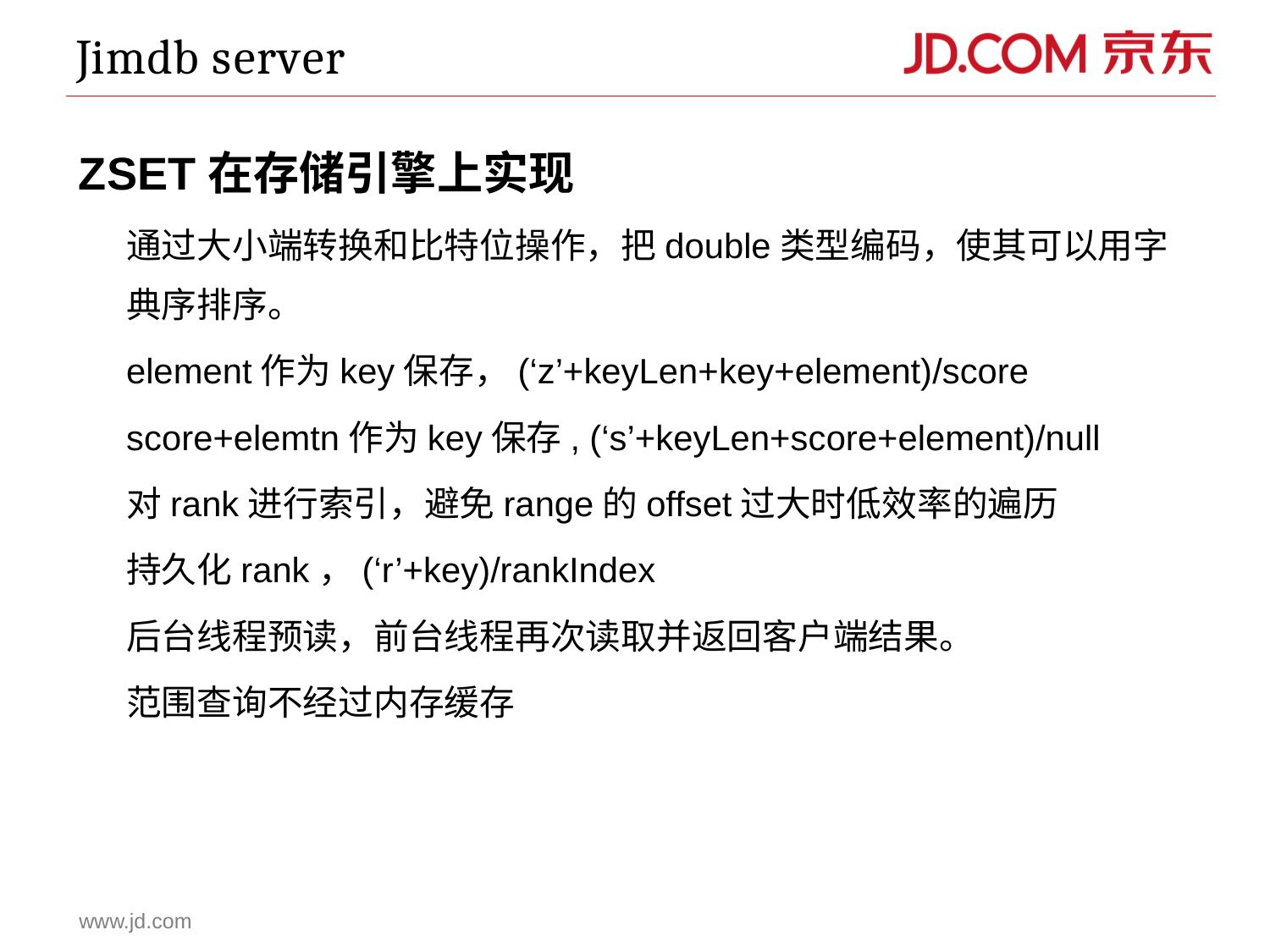

Jimdb server
ZSET在存储引擎上实现
	通过大小端转换和比特位操作，把double类型编码，使其可以用字典序排序。
	element作为key保存，(‘z’+keyLen+key+element)/score
	score+elemtn作为key保存, (‘s’+keyLen+score+element)/null
	对rank进行索引，避免range的offset过大时低效率的遍历
	持久化rank，(‘r’+key)/rankIndex
	后台线程预读，前台线程再次读取并返回客户端结果。
	范围查询不经过内存缓存